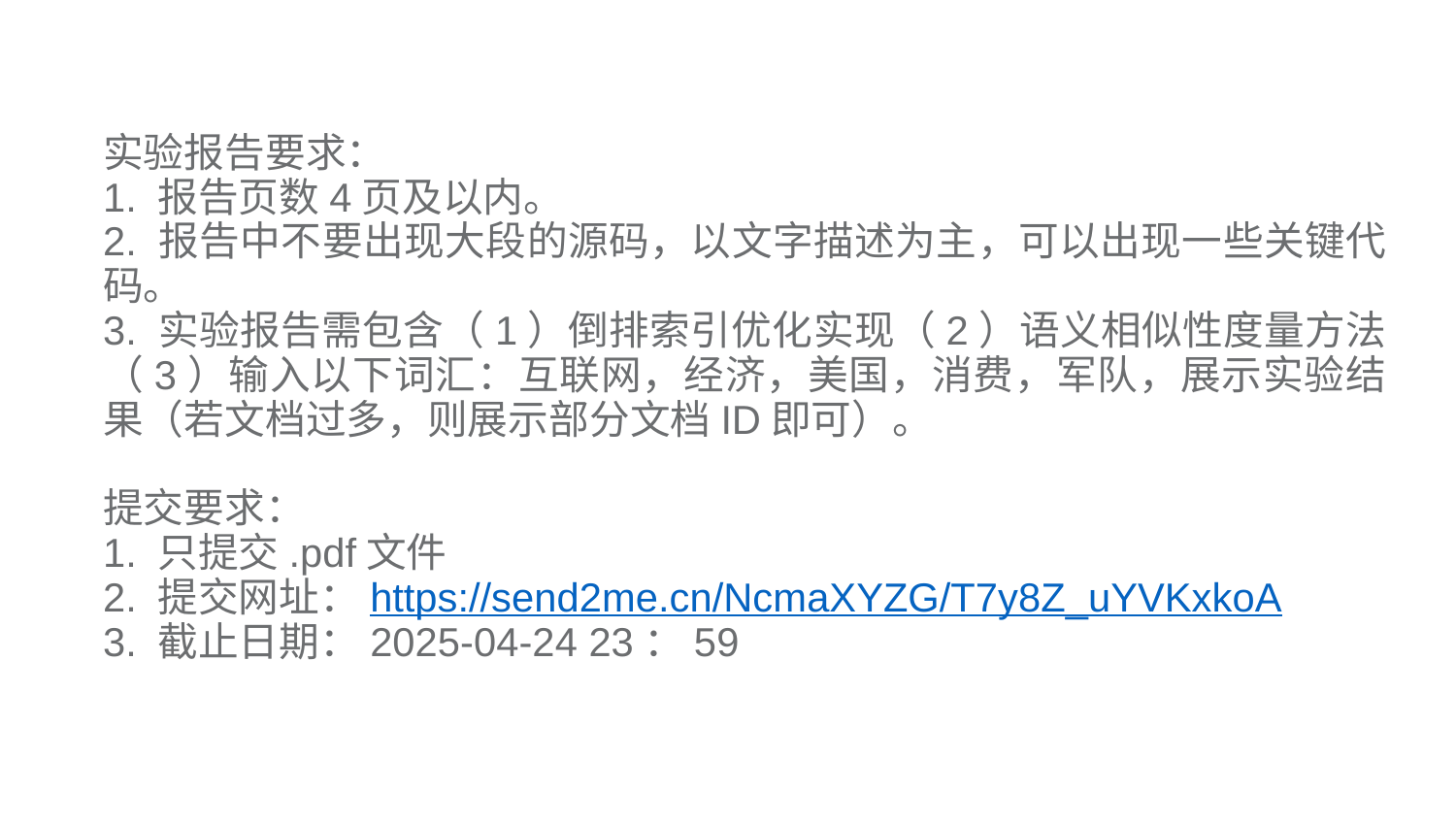

实验报告要求：
1. 报告页数4页及以内。
2. 报告中不要出现大段的源码，以文字描述为主，可以出现一些关键代码。
3. 实验报告需包含（1）倒排索引优化实现（2）语义相似性度量方法（3）输入以下词汇：互联网，经济，美国，消费，军队，展示实验结果（若文档过多，则展示部分文档ID即可）。

提交要求：
1. 只提交.pdf文件
2. 提交网址：https://send2me.cn/NcmaXYZG/T7y8Z_uYVKxkoA
3. 截止日期：2025-04-24 23：59